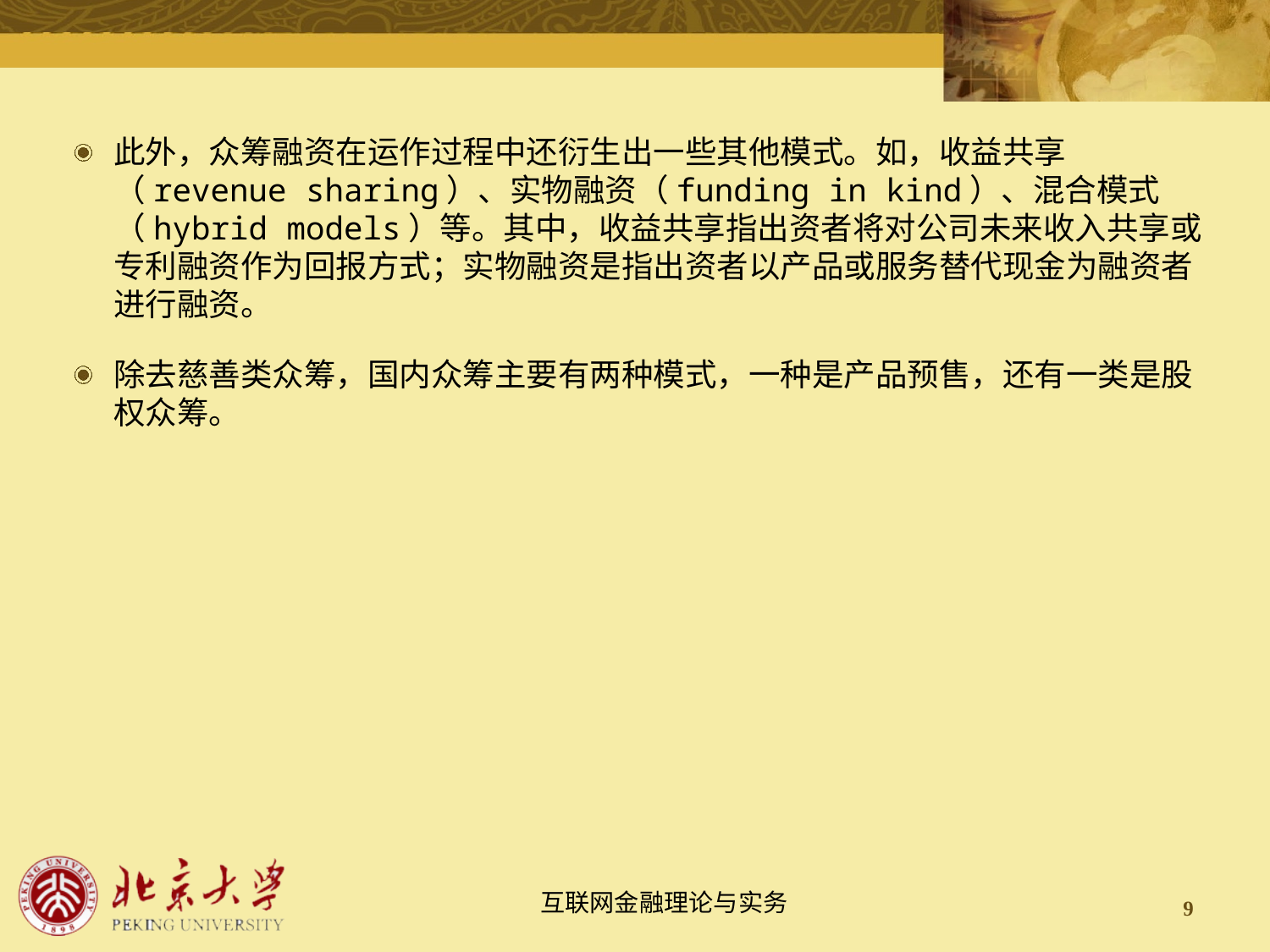

此外，众筹融资在运作过程中还衍生出一些其他模式。如，收益共享（revenue sharing）、实物融资（funding in kind）、混合模式（hybrid models）等。其中，收益共享指出资者将对公司未来收入共享或专利融资作为回报方式；实物融资是指出资者以产品或服务替代现金为融资者进行融资。
除去慈善类众筹，国内众筹主要有两种模式，一种是产品预售，还有一类是股权众筹。
9